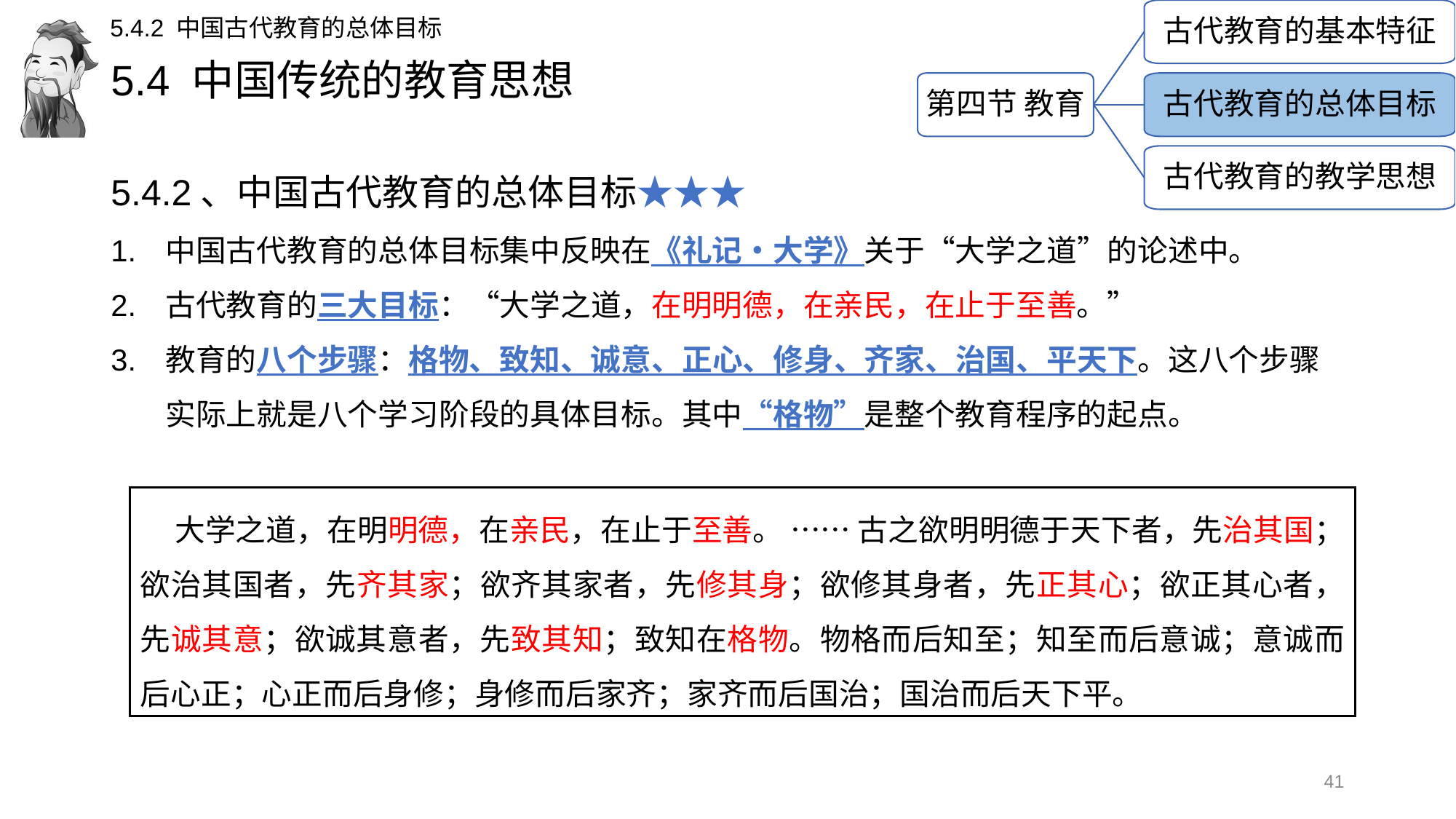

古代教育的基本特征
5.4.2 中国古代教育的总体目标
# 5.4 中国传统的教育思想

第四节 教育
古代教育的总体目标

5.4.2、中国古代教育的总体目标★★★
中国古代教育的总体目标集中反映在《礼记•大学》关于“大学之道”的论述中。
古代教育的三大目标：“大学之道，在明明德，在亲民，在止于至善。”
教育的八个步骤：格物、致知、诚意、正心、修身、齐家、治国、平天下。这八个步骤实际上就是八个学习阶段的具体目标。其中“格物”是整个教育程序的起点。
古代教育的教学思想
    大学之道，在明明德，在亲民，在止于至善。 …… 古之欲明明德于天下者，先治其国；欲治其国者，先齐其家；欲齐其家者，先修其身；欲修其身者，先正其心；欲正其心者，先诚其意；欲诚其意者，先致其知；致知在格物。物格而后知至；知至而后意诚；意诚而后心正；心正而后身修；身修而后家齐；家齐而后国治；国治而后天下平。
41